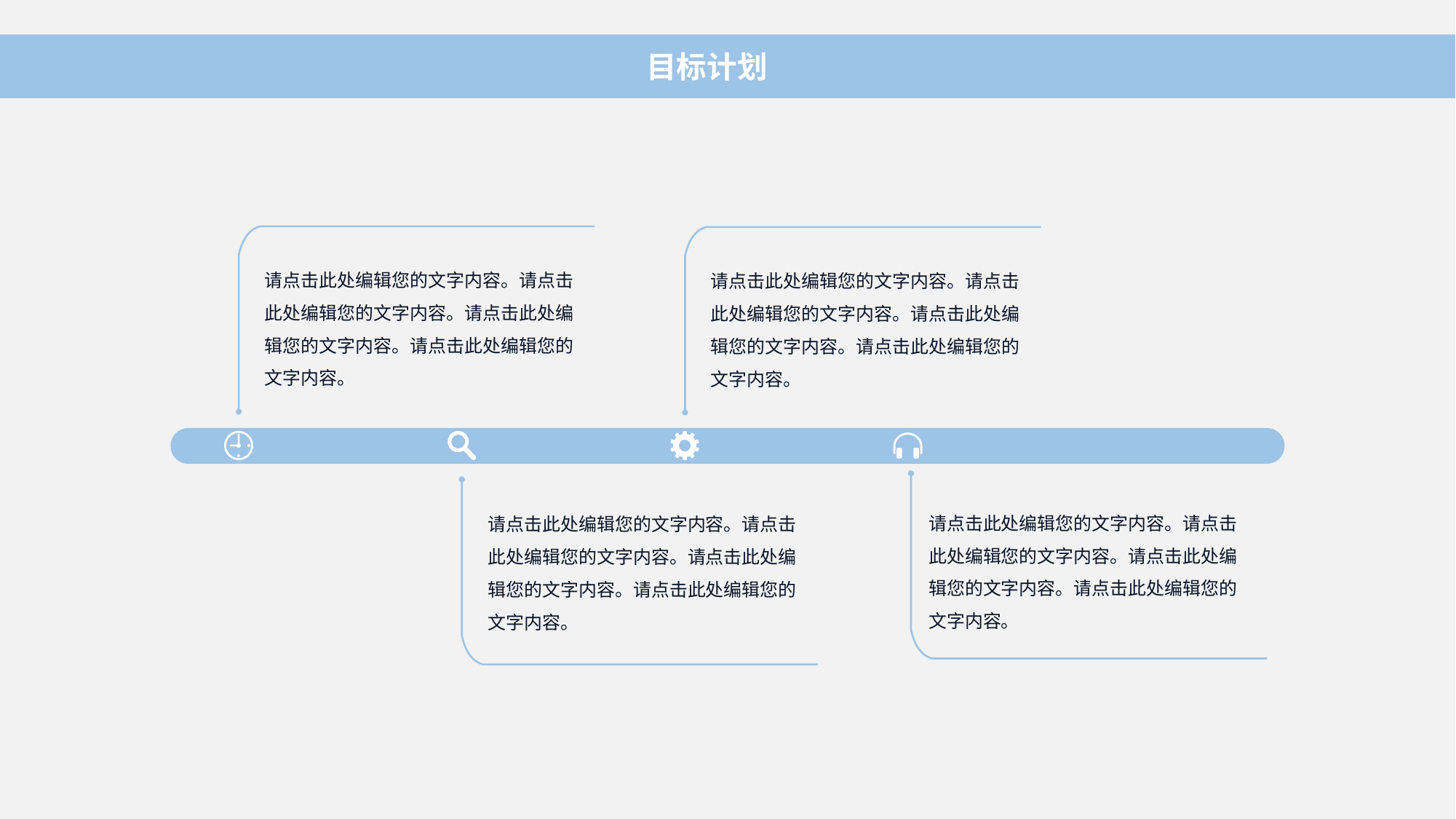

目标计划
请点击此处编辑您的文字内容。请点击此处编辑您的文字内容。请点击此处编辑您的文字内容。请点击此处编辑您的文字内容。
请点击此处编辑您的文字内容。请点击此处编辑您的文字内容。请点击此处编辑您的文字内容。请点击此处编辑您的文字内容。

请点击此处编辑您的文字内容。请点击此处编辑您的文字内容。请点击此处编辑您的文字内容。请点击此处编辑您的文字内容。
请点击此处编辑您的文字内容。请点击此处编辑您的文字内容。请点击此处编辑您的文字内容。请点击此处编辑您的文字内容。